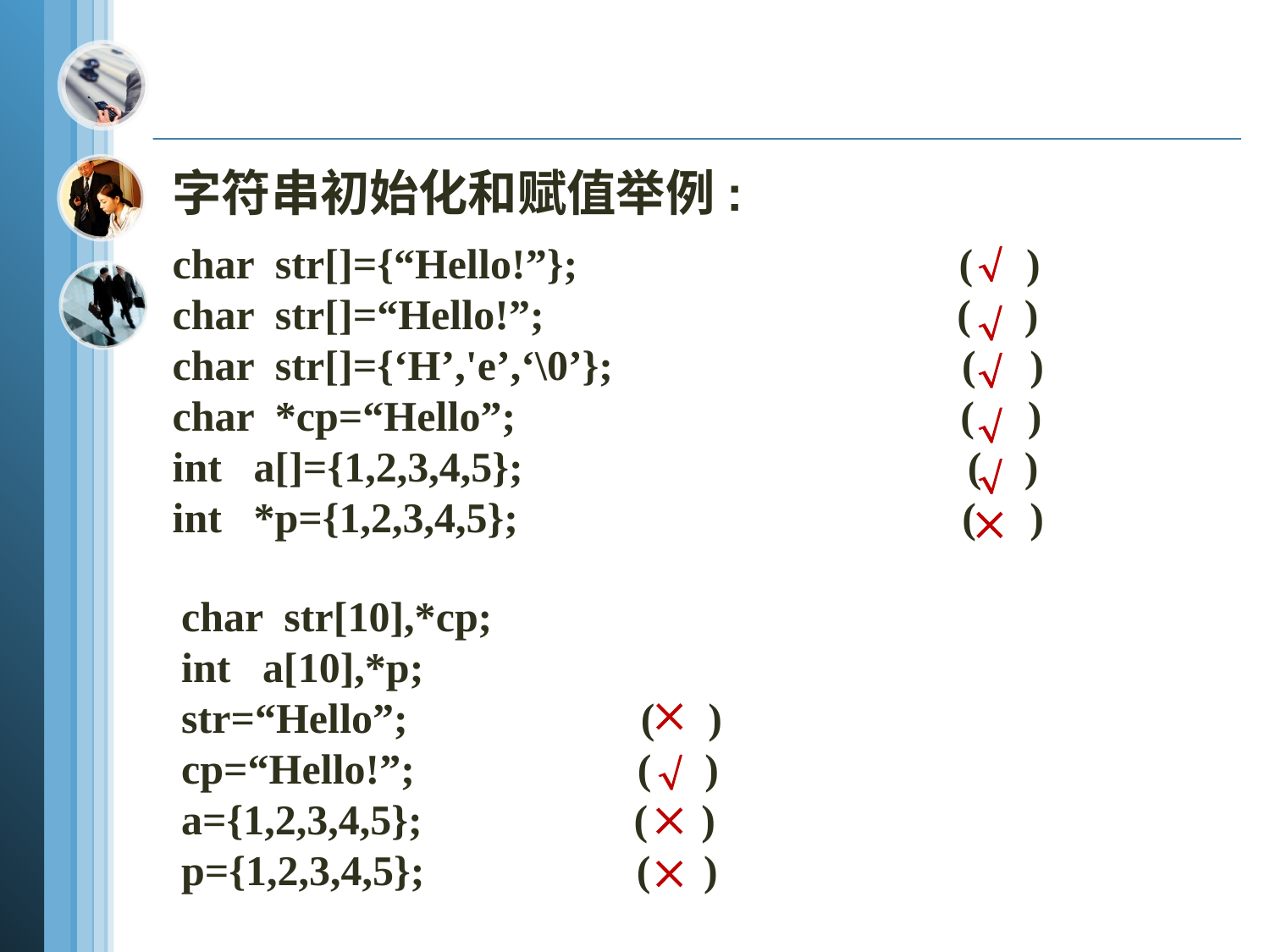

字符串初始化和赋值举例:
char  str[]={“Hello!”};                                    (     )
char  str[]=“Hello!”;                                       (     )
char  str[]={‘H’,'e’,‘\0’};                                 (     )
char  *cp=“Hello”;                                          (     )
int   a[]={1,2,3,4,5};                                          (    )
int   *p={1,2,3,4,5};                                          (     )
√
√
√
√
√
×
char  str[10],*cp;
int   a[10],*p;
str=“Hello”;                      (     )
cp=“Hello!”;                     (     )
a={1,2,3,4,5};                    (     )
p={1,2,3,4,5};                    (     )
×
√
×
×